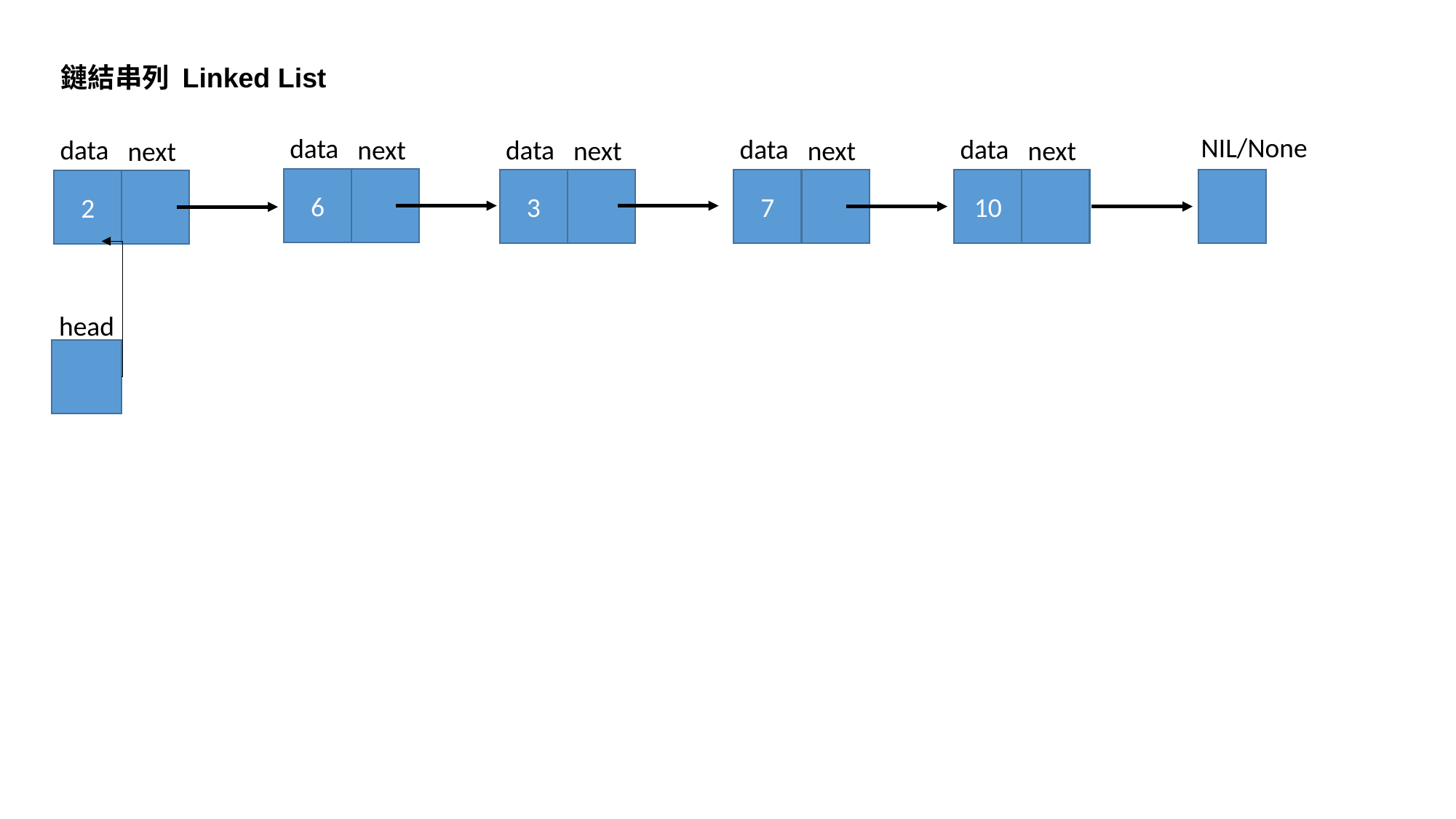

鏈結串列 Linked List
NIL/None
data
data
data
data
data
next
next
next
next
next

6

10

7

3

2
head